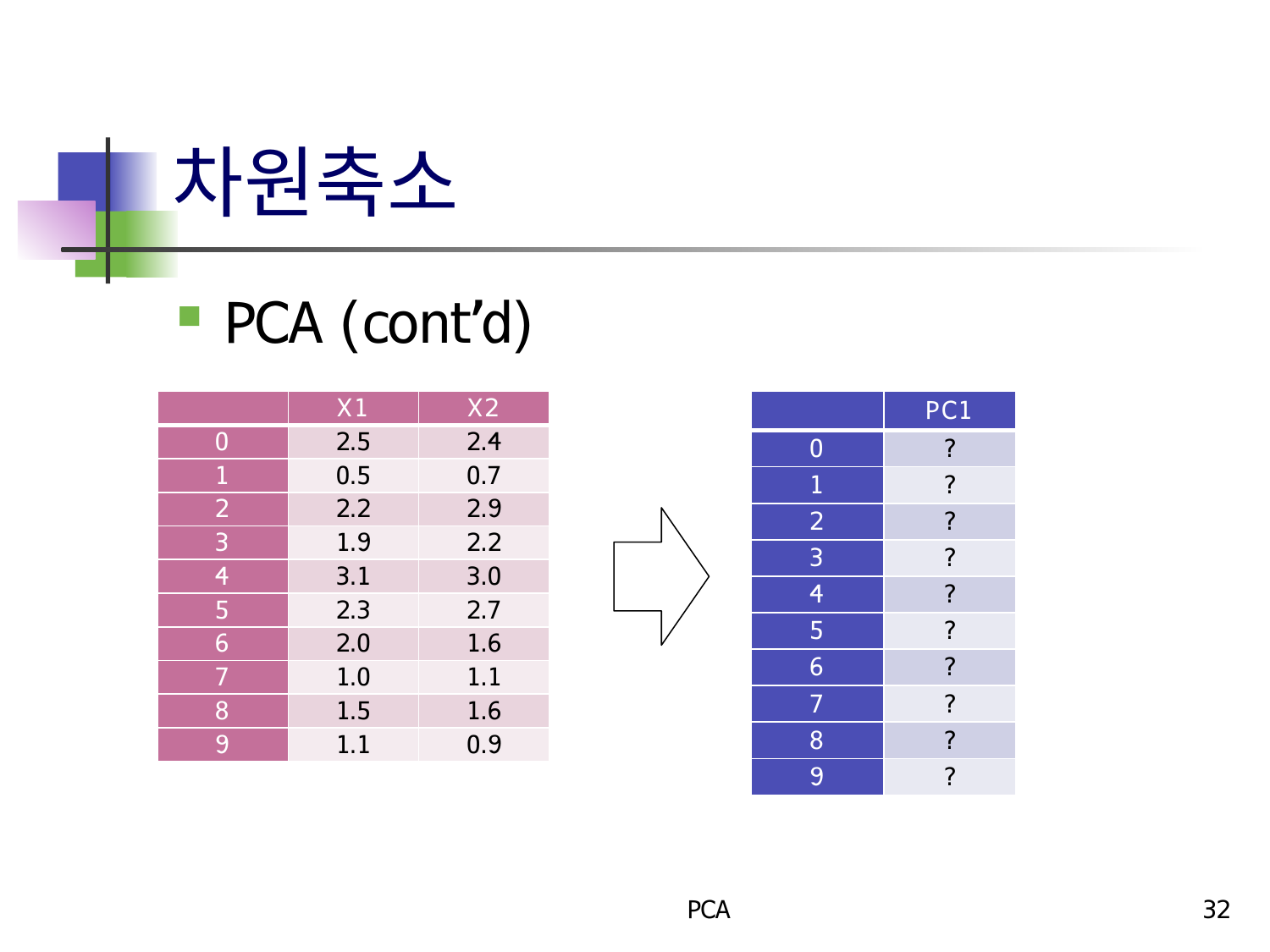

# 차원축소
PCA (cont’d)
|  | X1 | X2 |
| --- | --- | --- |
| 0 | 2.5 | 2.4 |
| 1 | 0.5 | 0.7 |
| 2 | 2.2 | 2.9 |
| 3 | 1.9 | 2.2 |
| 4 | 3.1 | 3.0 |
| 5 | 2.3 | 2.7 |
| 6 | 2.0 | 1.6 |
| 7 | 1.0 | 1.1 |
| 8 | 1.5 | 1.6 |
| 9 | 1.1 | 0.9 |
|  | PC1 |
| --- | --- |
| 0 | ? |
| 1 | ? |
| 2 | ? |
| 3 | ? |
| 4 | ? |
| 5 | ? |
| 6 | ? |
| 7 | ? |
| 8 | ? |
| 9 | ? |

PCA
32